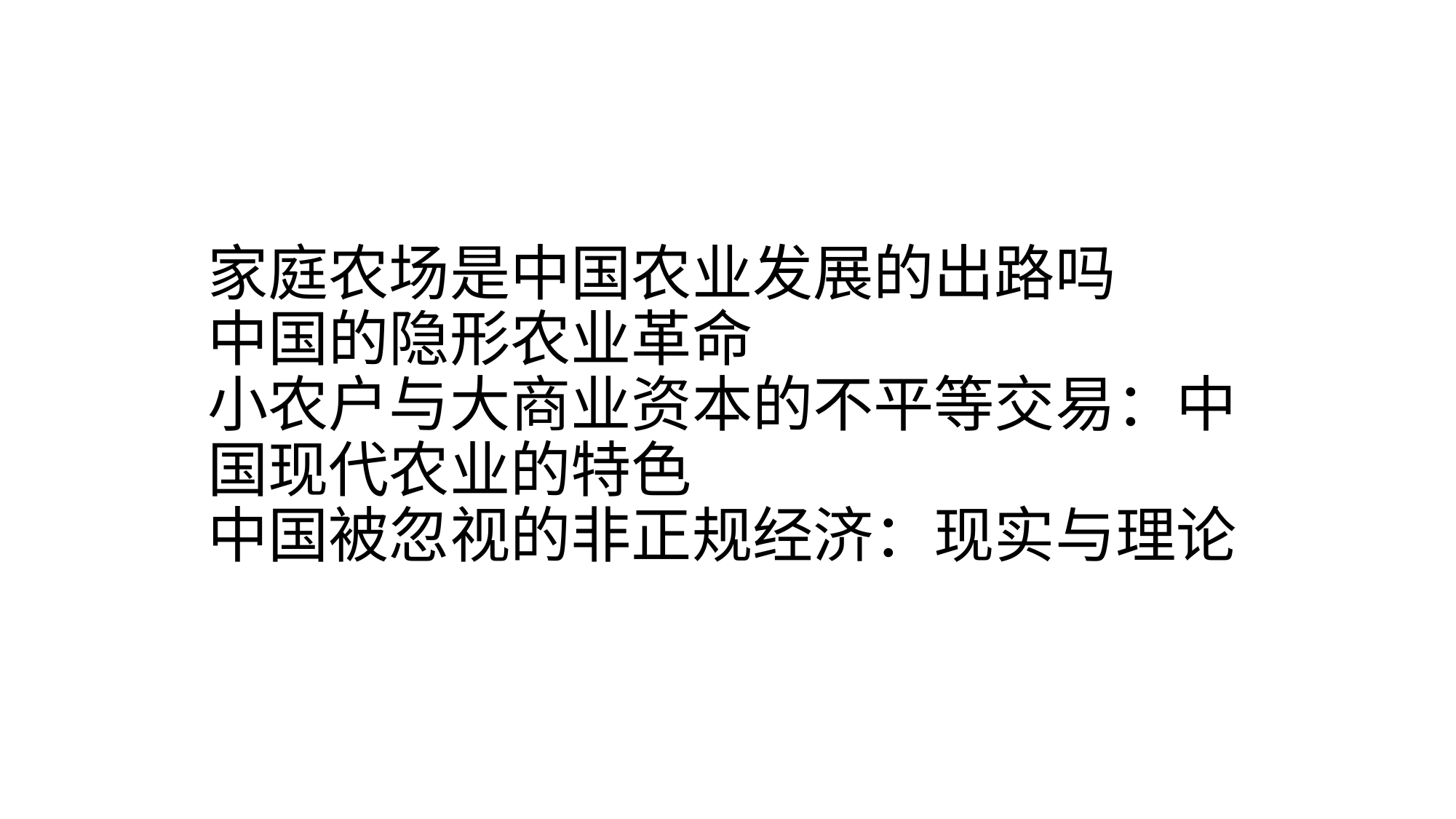

# 家庭农场是中国农业发展的出路吗 中国的隐形农业革命 小农户与大商业资本的不平等交易：中国现代农业的特色 中国被忽视的非正规经济：现实与理论